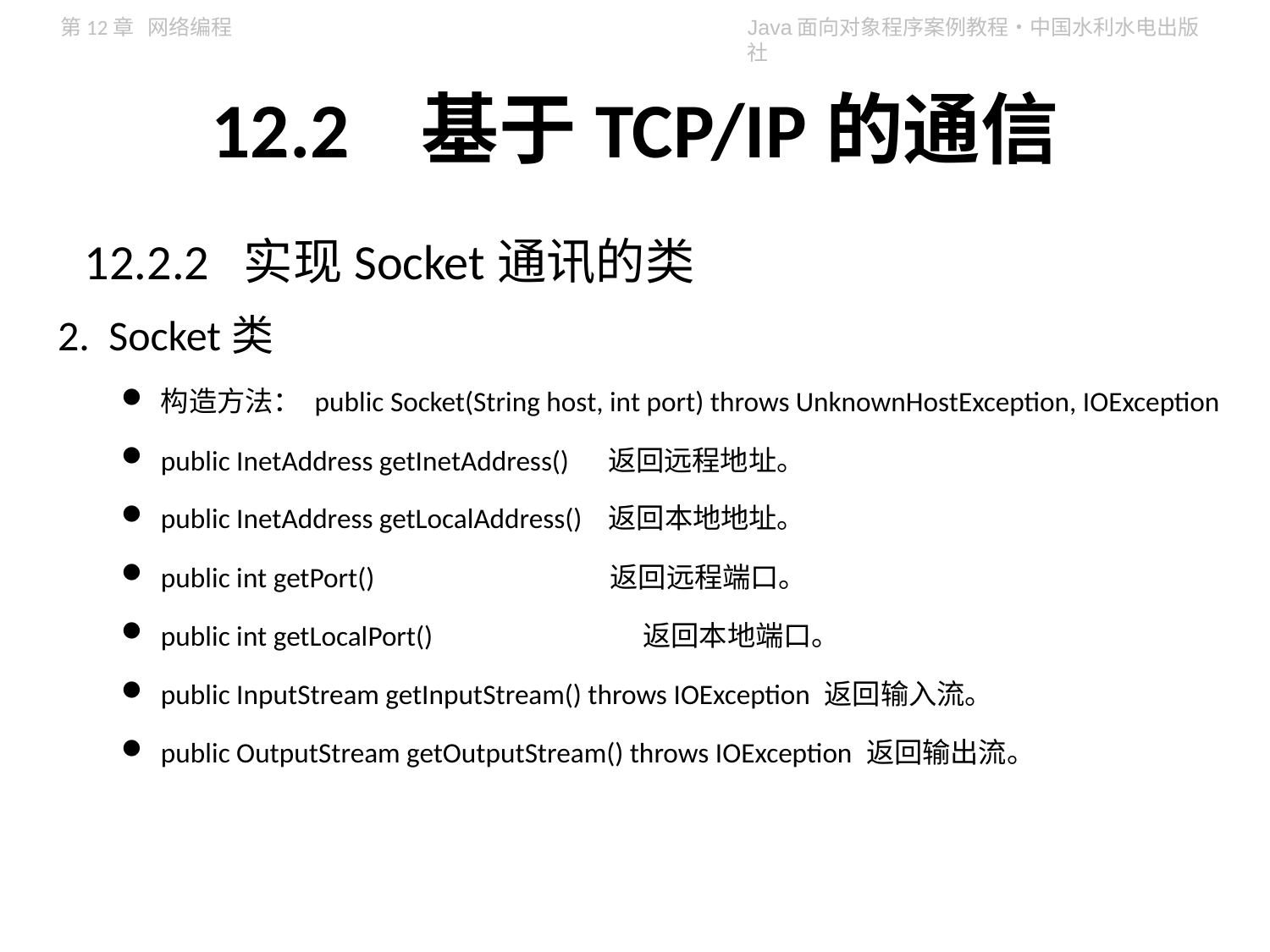

# 12.2   基于TCP/IP的通信
12.2.2  实现Socket通讯的类
2.  Socket类
构造方法： public Socket(String host, int port) throws UnknownHostException, IOException
public InetAddress getInetAddress()     返回远程地址。
public InetAddress getLocalAddress()   返回本地地址。
public int getPort()                                    返回远程端口。
public int getLocalPort()                                返回本地端口。
public InputStream getInputStream() throws IOException 返回输入流。
public OutputStream getOutputStream() throws IOException 返回输出流。